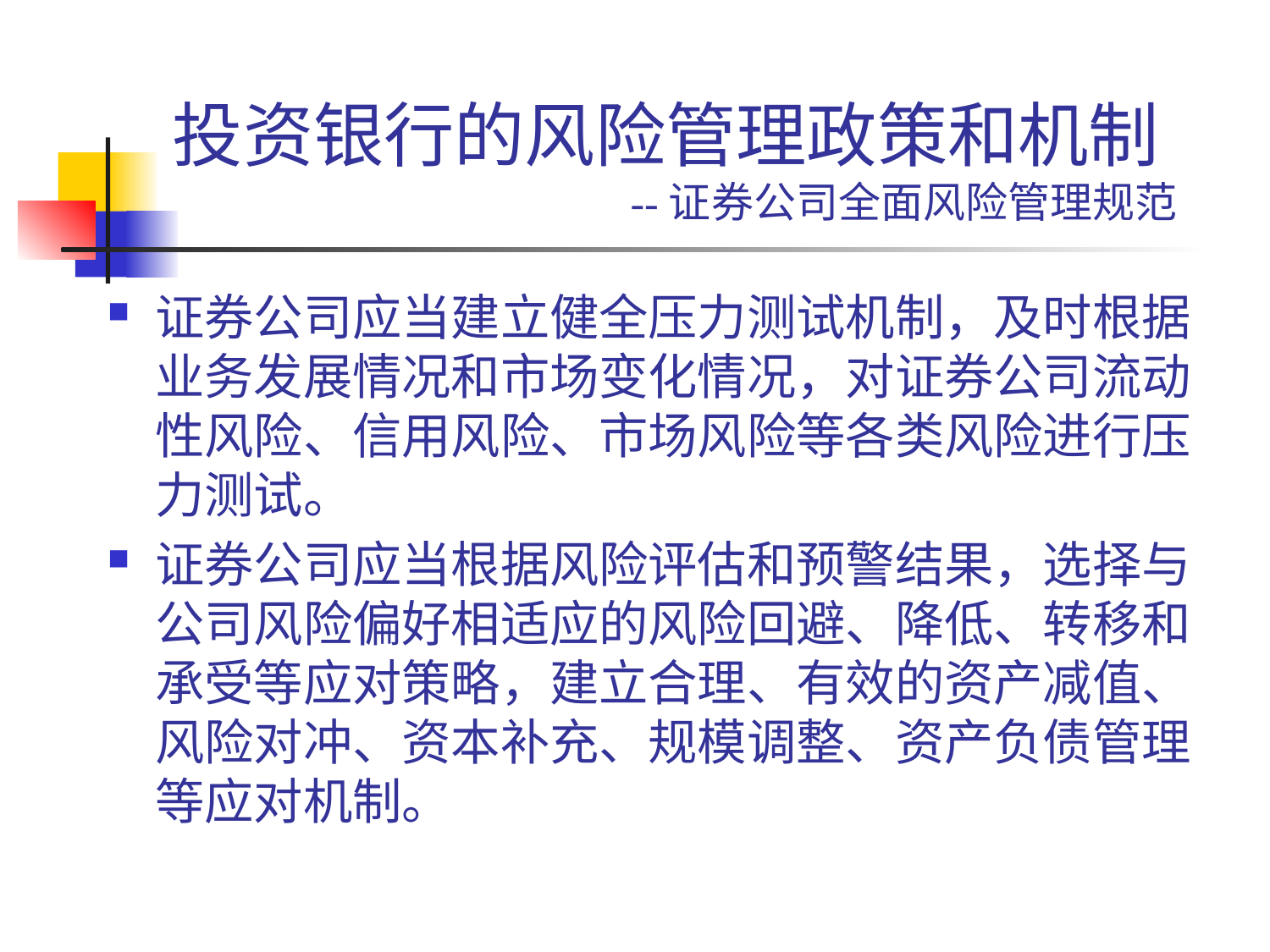

# 投资银行的风险管理政策和机制 --证券公司全面风险管理规范
证券公司应当建立健全压力测试机制，及时根据业务发展情况和市场变化情况，对证券公司流动性风险、信用风险、市场风险等各类风险进行压力测试。
证券公司应当根据风险评估和预警结果，选择与公司风险偏好相适应的风险回避、降低、转移和承受等应对策略，建立合理、有效的资产减值、风险对冲、资本补充、规模调整、资产负债管理等应对机制。